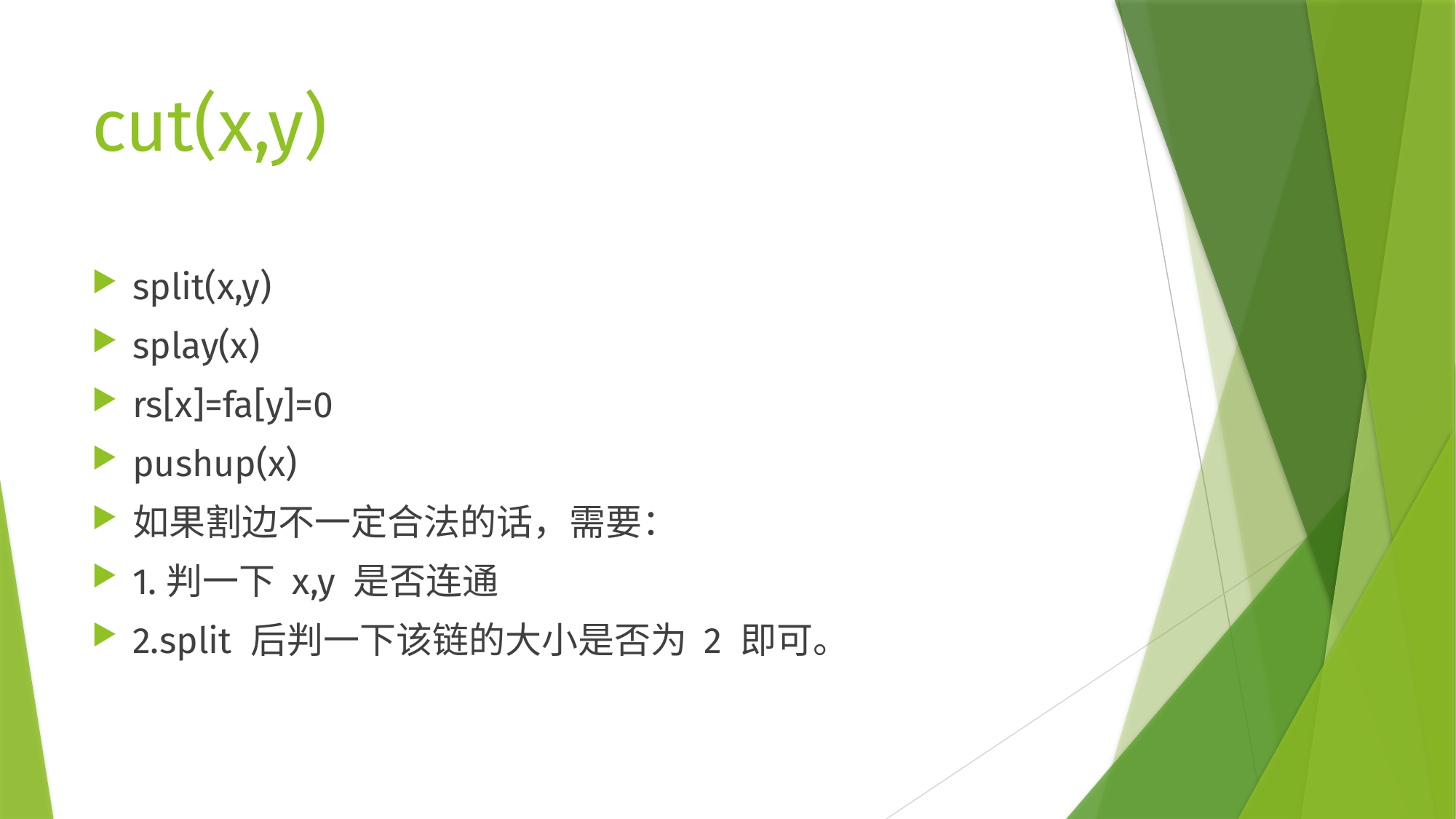

# cut(x,y)
split(x,y)
splay(x)
rs[x]=fa[y]=0
pushup(x)
如果割边不一定合法的话，需要：
1.判一下 x,y 是否连通
2.split 后判一下该链的大小是否为 2 即可。